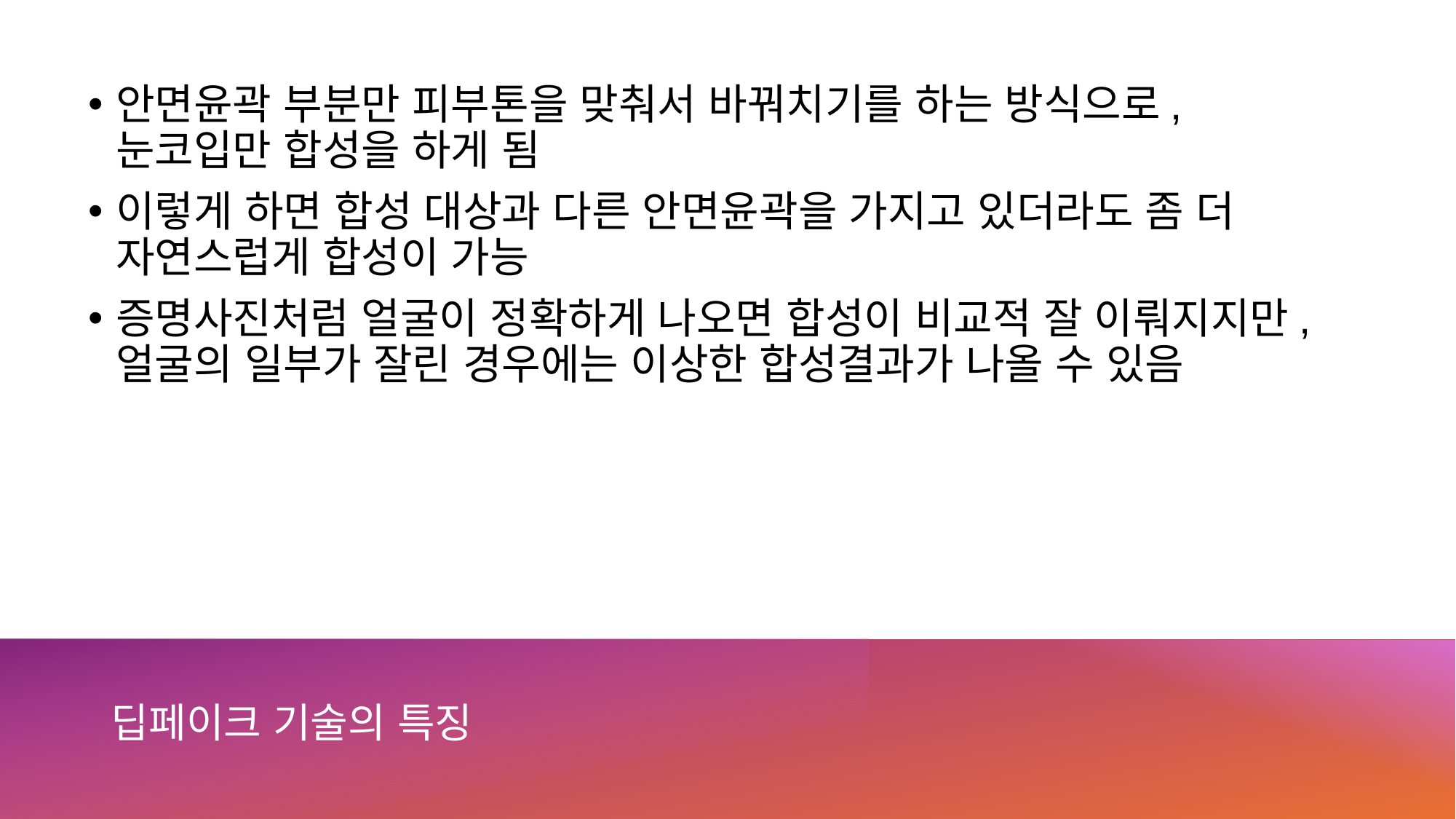

안면윤곽 부분만 피부톤을 맞춰서 바꿔치기를 하는 방식으로, 눈코입만 합성을 하게 됨
이렇게 하면 합성 대상과 다른 안면윤곽을 가지고 있더라도 좀 더 자연스럽게 합성이 가능
증명사진처럼 얼굴이 정확하게 나오면 합성이 비교적 잘 이뤄지지만, 얼굴의 일부가 잘린 경우에는 이상한 합성결과가 나올 수 있음

# 딥페이크 기술의 특징